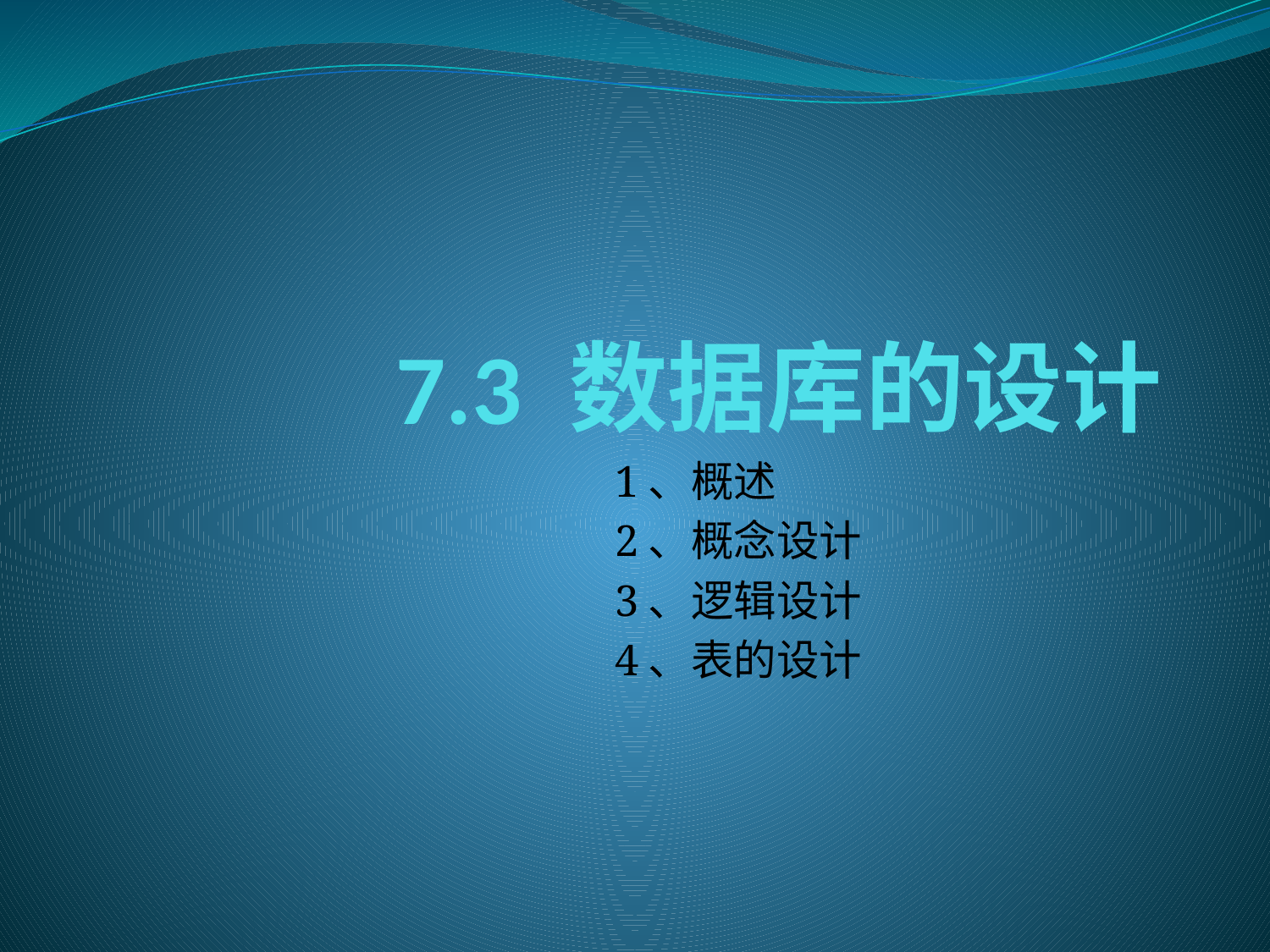

# 7.3 数据库的设计
1、概述
2、概念设计
3、逻辑设计
4、表的设计